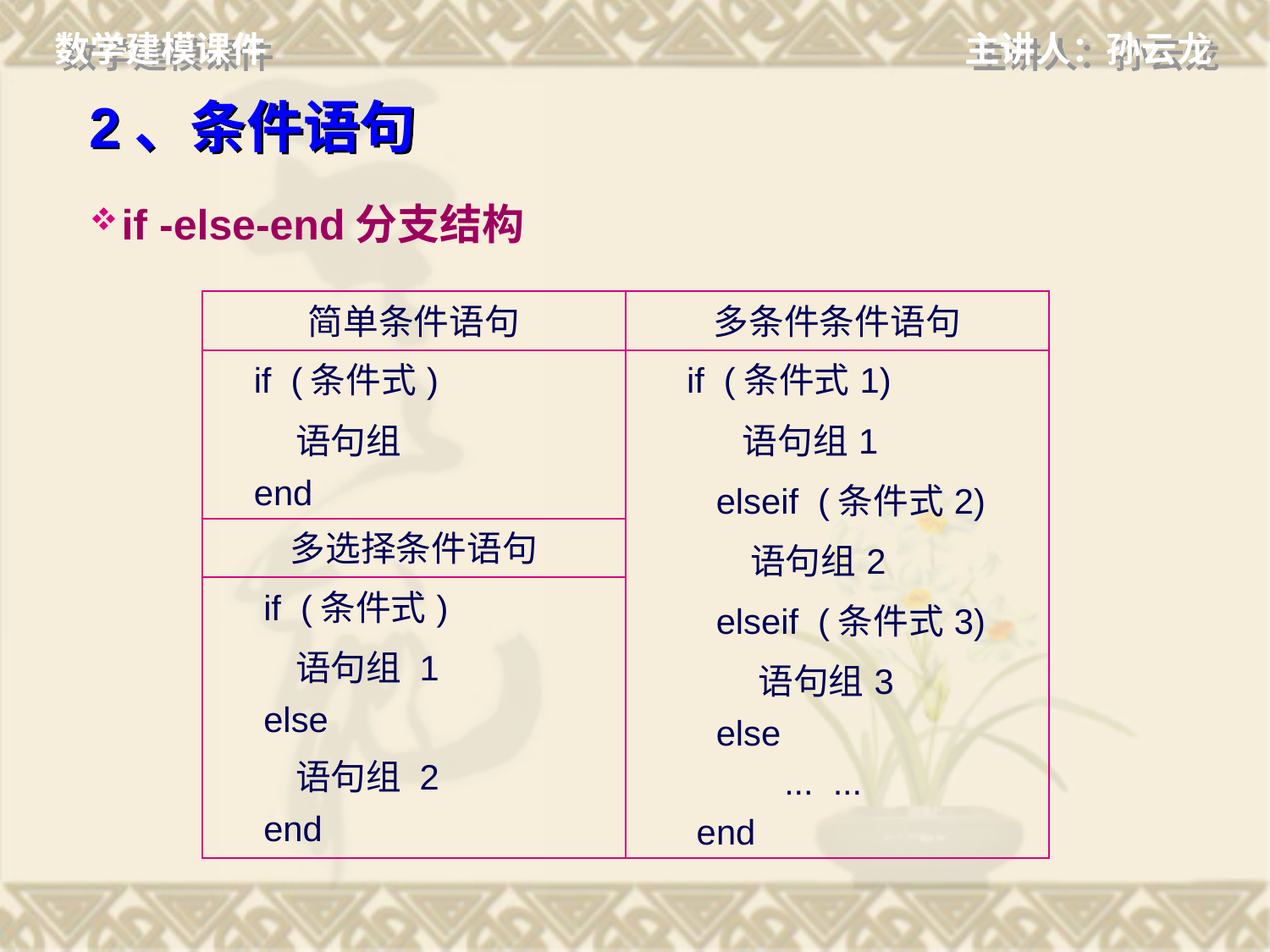

# 2、条件语句
if -else-end分支结构
| 简单条件语句 | 多条件条件语句 |
| --- | --- |
| if (条件式) 语句组 end | if (条件式1) 语句组1 elseif (条件式2) 语句组2 elseif (条件式3) 语句组3 else ... ... end |
| 多选择条件语句 |  |
| if (条件式) 语句组 1 else 语句组 2 end |  |